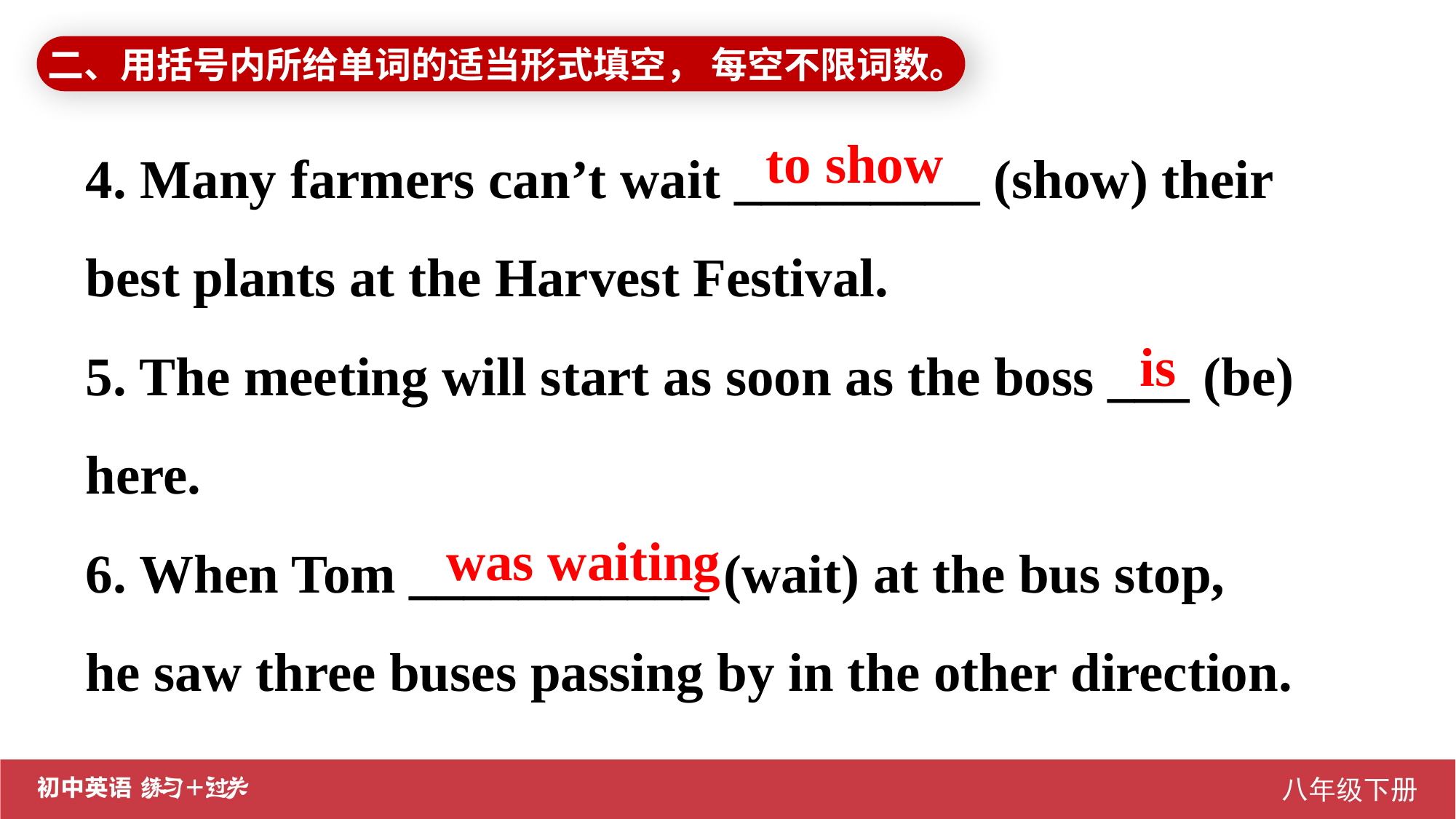

二、用括号内所给单词的适当形式填空， 每空不限词数。
4. Many farmers can’t wait _________ (show) their best plants at the Harvest Festival.
5. The meeting will start as soon as the boss ___ (be) here.
6. When Tom ___________ (wait) at the bus stop,  he saw three buses passing by in the other direction.
to show
is
was waiting